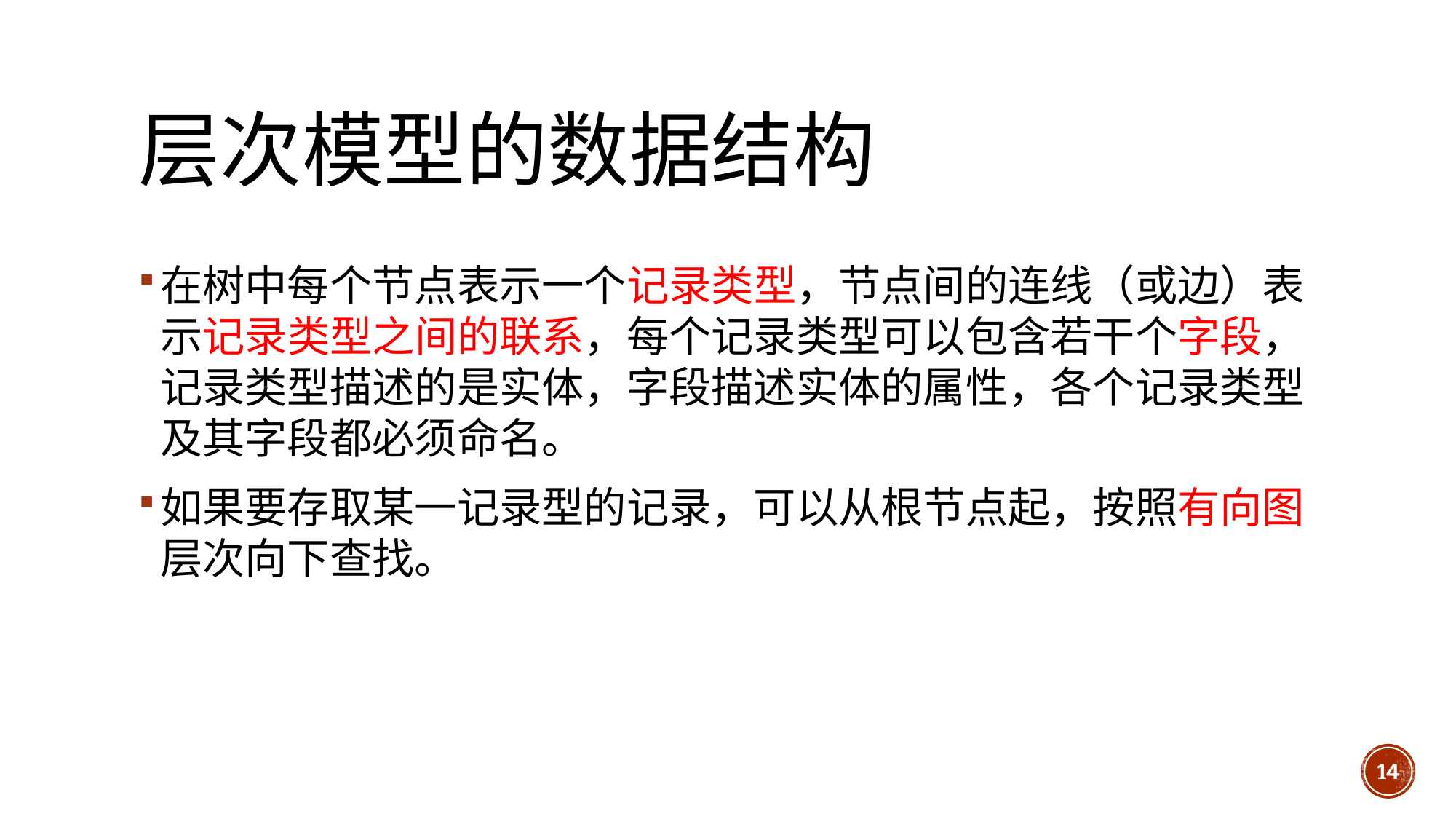

# 层次模型的数据结构
在树中每个节点表示一个记录类型，节点间的连线（或边）表示记录类型之间的联系，每个记录类型可以包含若干个字段，记录类型描述的是实体，字段描述实体的属性，各个记录类型及其字段都必须命名。
如果要存取某一记录型的记录，可以从根节点起，按照有向图层次向下查找。

14